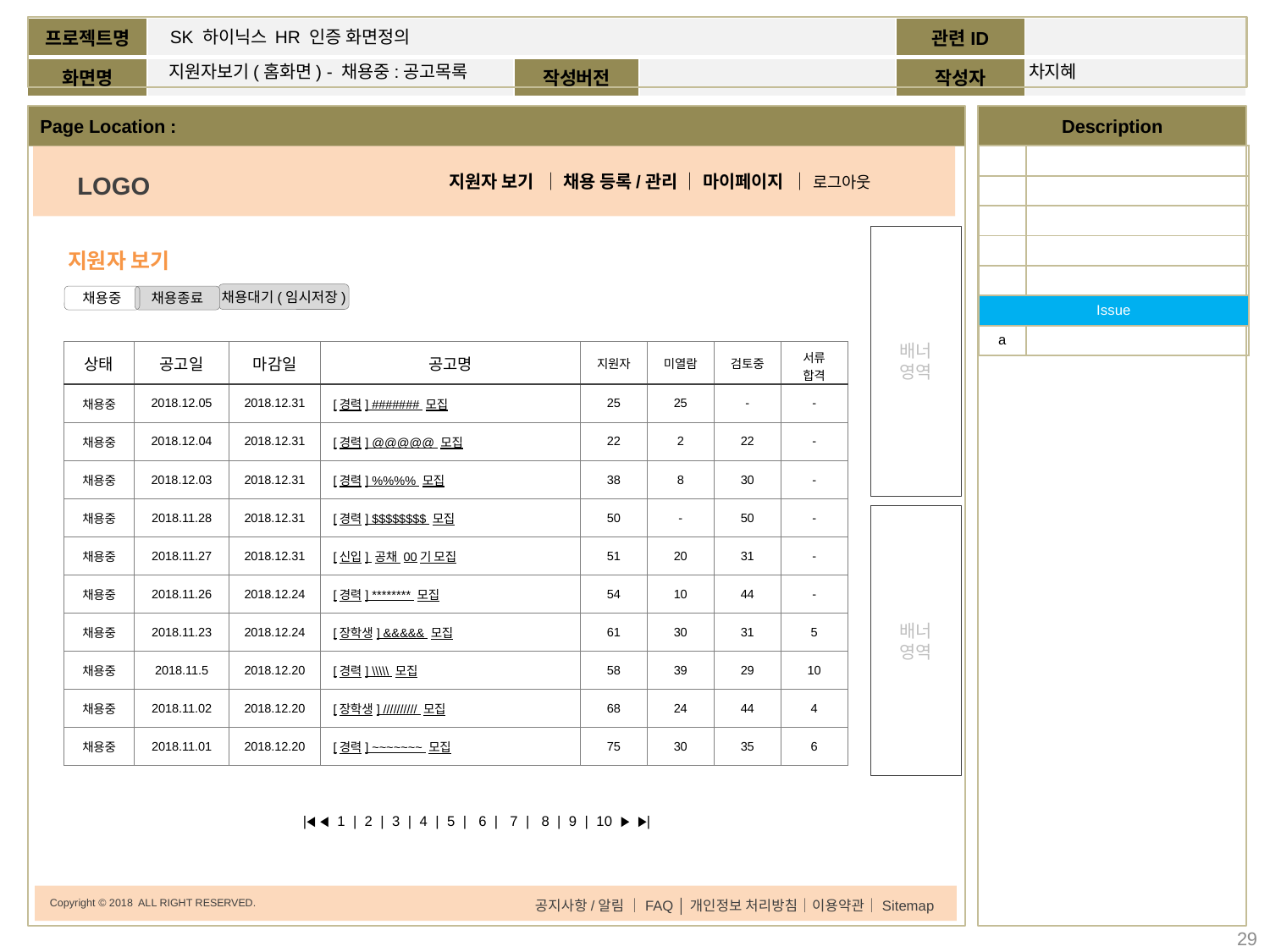

SK 하이닉스 HR 인증 화면정의
지원자보기(홈화면) - 채용중:공고목록
차지혜
|  |  |
| --- | --- |
|  |  |
|  |  |
|  |  |
|  |  |
| Issue |  |
| a |  |

LOGO
지원자 보기  │ 채용 등록/관리 │ 마이페이지  │ 로그아웃
배너
영역
지원자 보기
채용대기(임시저장)
채용중
채용종료
| 상태 | 공고일 | 마감일 | 공고명 | 지원자 | 미열람 | 검토중 | 서류 합격 |
| --- | --- | --- | --- | --- | --- | --- | --- |
| 채용중 | 2018.12.05 | 2018.12.31 | [경력] ####### 모집 | 25 | 25 | - | - |
| 채용중 | 2018.12.04 | 2018.12.31 | [경력] @@@@@ 모집 | 22 | 2 | 22 | - |
| 채용중 | 2018.12.03 | 2018.12.31 | [경력] %%%% 모집 | 38 | 8 | 30 | - |
| 채용중 | 2018.11.28 | 2018.12.31 | [경력] $$$$$$$$ 모집 | 50 | - | 50 | - |
| 채용중 | 2018.11.27 | 2018.12.31 | [신입] 공채 00기 모집 | 51 | 20 | 31 | - |
| 채용중 | 2018.11.26 | 2018.12.24 | [경력] \*\*\*\*\*\*\*\* 모집 | 54 | 10 | 44 | - |
| 채용중 | 2018.11.23 | 2018.12.24 | [장학생] &&&&& 모집 | 61 | 30 | 31 | 5 |
| 채용중 | 2018.11.5 | 2018.12.20 | [경력] \\\\\ 모집 | 58 | 39 | 29 | 10 |
| 채용중 | 2018.11.02 | 2018.12.20 | [장학생] ////////// 모집 | 68 | 24 | 44 | 4 |
| 채용중 | 2018.11.01 | 2018.12.20 | [경력] ~~~~~~~ 모집 | 75 | 30 | 35 | 6 |
배너
영역
 |◀ ◀  1  |  2  |  3  |  4  |  5  |   6  |   7  |   8  |  9  |  10  ▶  ▶|

Copyright © 2018  ALL RIGHT RESERVED.
공지사항/알림 │FAQ │개인정보 처리방침│이용약관│Sitemap
29